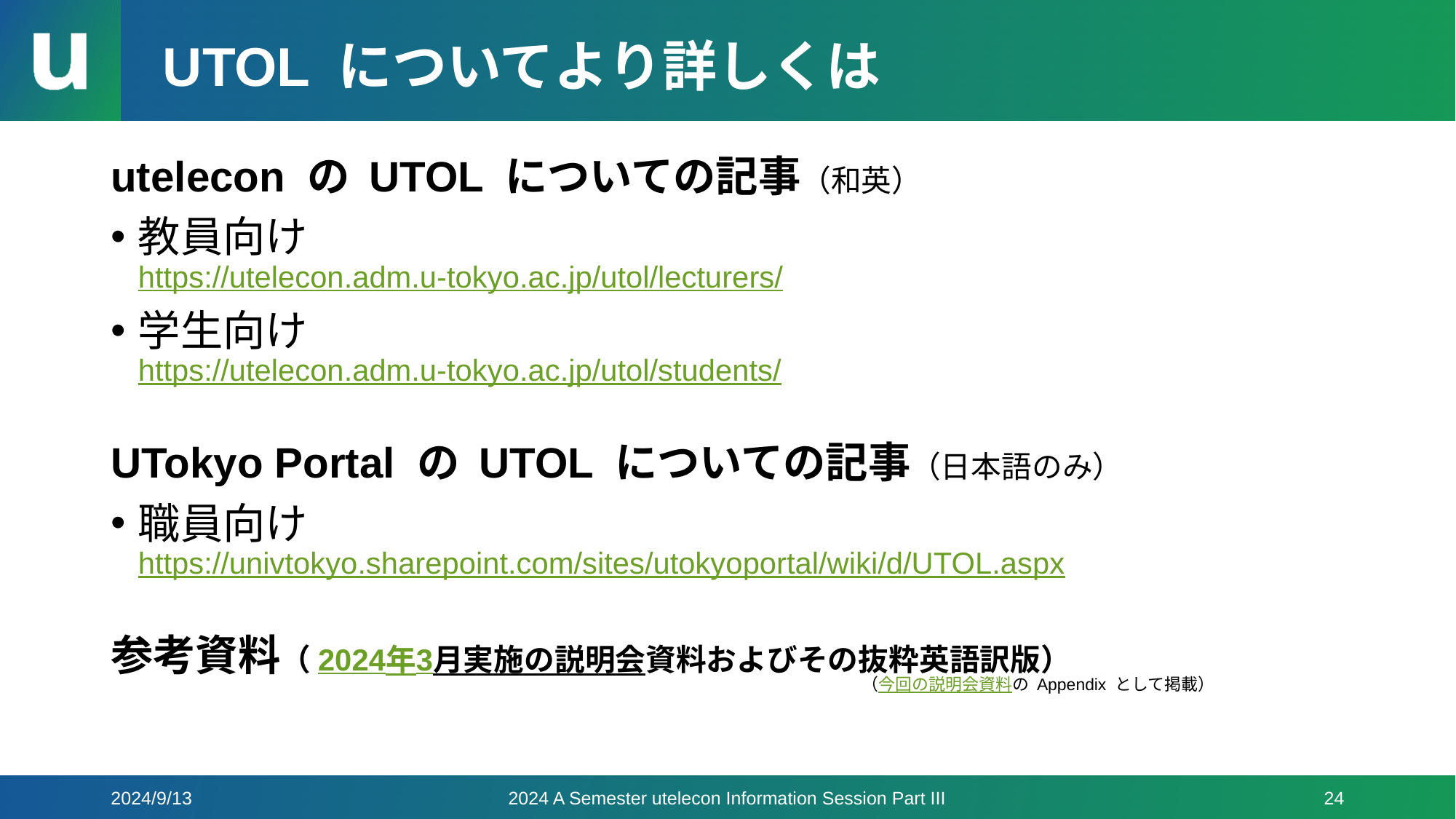

# UTOL についてより詳しくは
utelecon の UTOL についての記事（和英）
教員向け
https://utelecon.adm.u-tokyo.ac.jp/utol/lecturers/
学生向け
https://utelecon.adm.u-tokyo.ac.jp/utol/students/

UTokyo Portal の UTOL についての記事（日本語のみ）
職員向け
https://univtokyo.sharepoint.com/sites/utokyoportal/wiki/d/UTOL.aspx

参考資料（2024年3月実施の説明会資料およびその抜粋英語訳版）
（今回の説明会資料の Appendix として掲載）
2024/9/13
2024 A Semester utelecon Information Session Part III
24